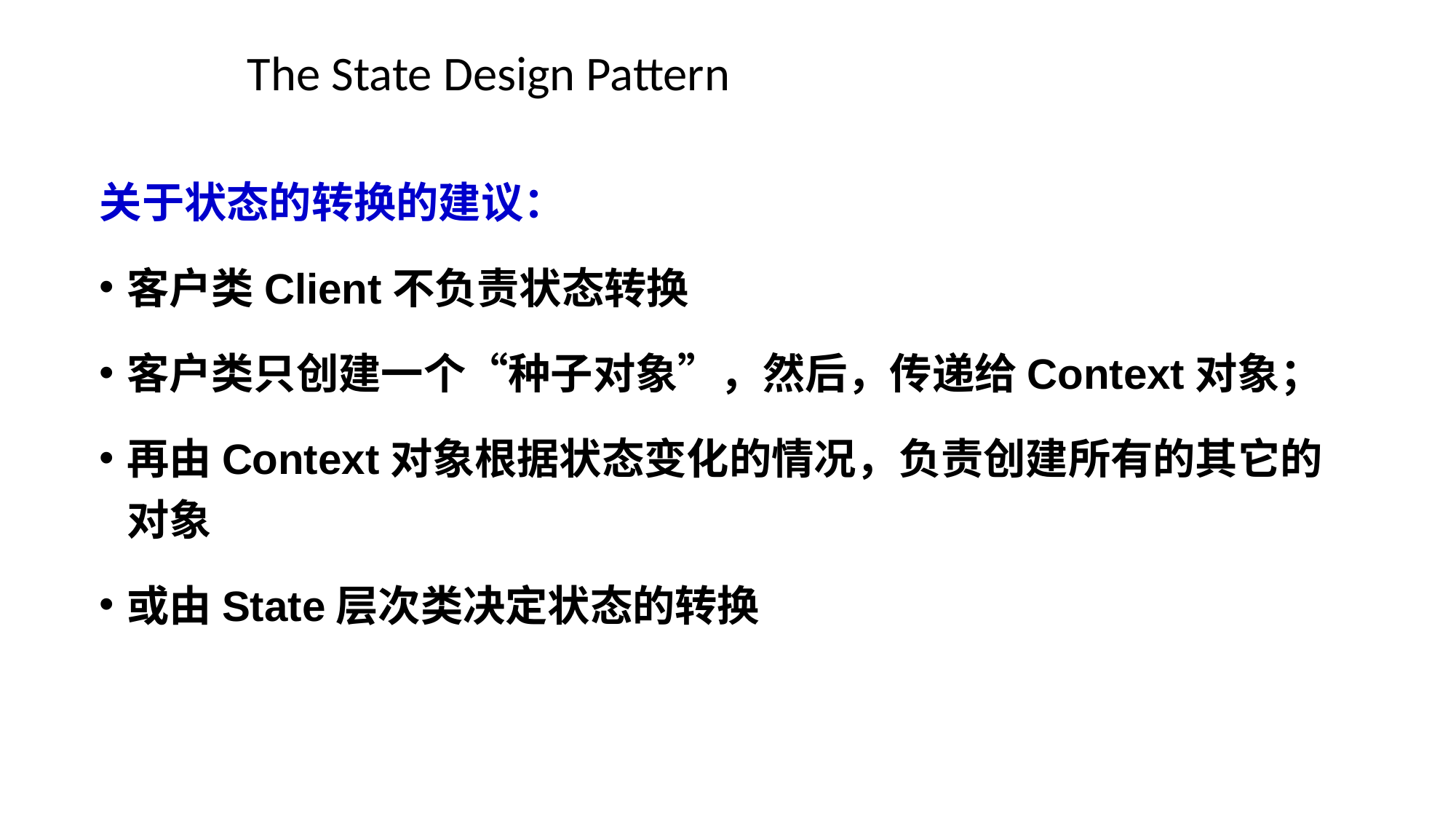

# The State Design Pattern
关于状态的转换的建议：
客户类Client不负责状态转换
客户类只创建一个“种子对象”，然后，传递给Context对象；
再由Context对象根据状态变化的情况，负责创建所有的其它的对象
或由State层次类决定状态的转换